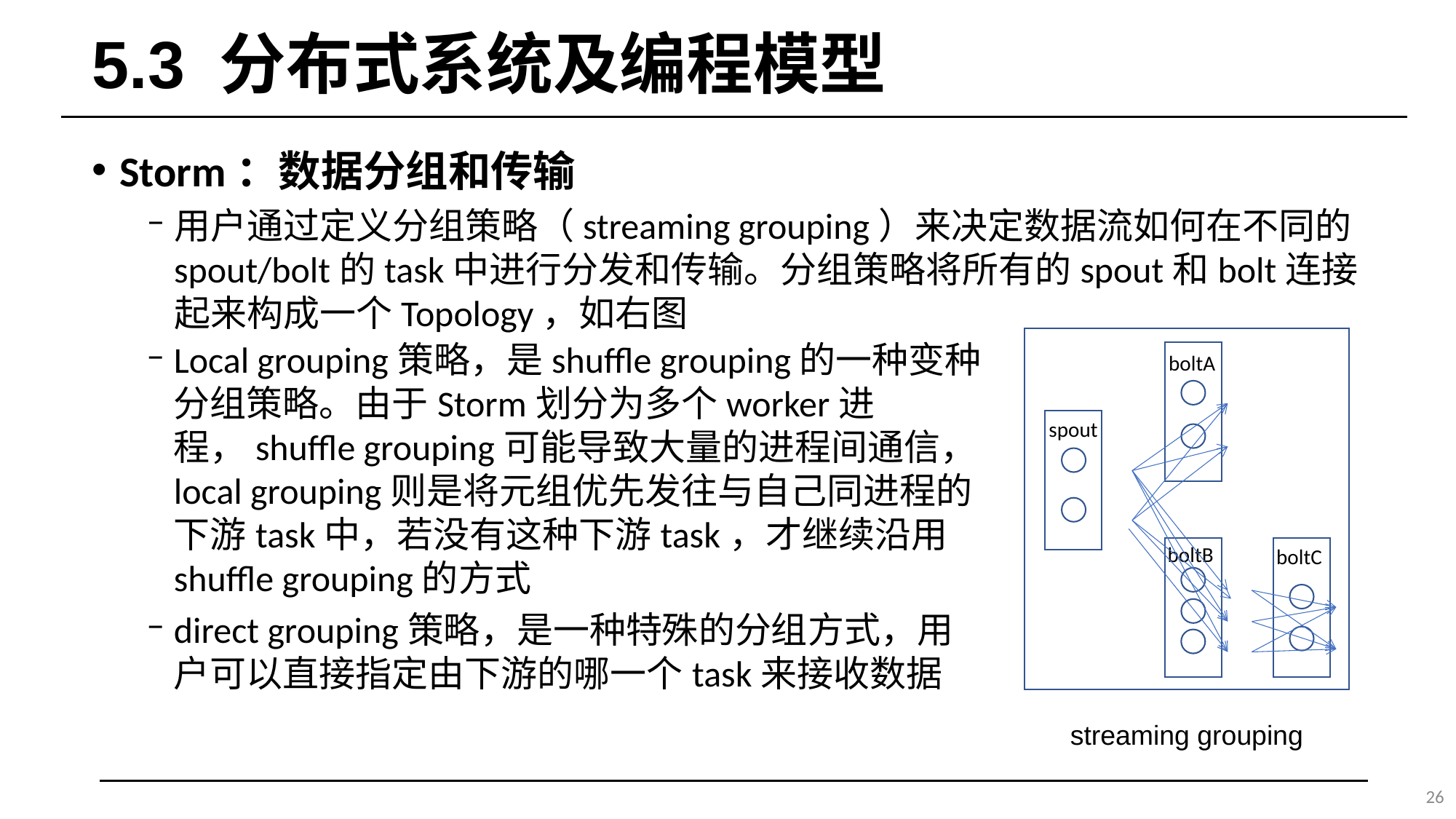

# 5.3 分布式系统及编程模型
Storm：数据分组和传输
用户通过定义分组策略（streaming grouping）来决定数据流如何在不同的spout/bolt的task中进行分发和传输。分组策略将所有的spout和bolt连接起来构成一个Topology，如右图

Local grouping策略，是shuffle grouping的一种变种分组策略。由于Storm划分为多个worker进程，shuffle grouping可能导致大量的进程间通信，local grouping则是将元组优先发往与自己同进程的下游task中，若没有这种下游task，才继续沿用shuffle grouping的方式
direct grouping策略，是一种特殊的分组方式，用户可以直接指定由下游的哪一个task来接收数据

boltA
spout
boltB
boltC
streaming grouping
26